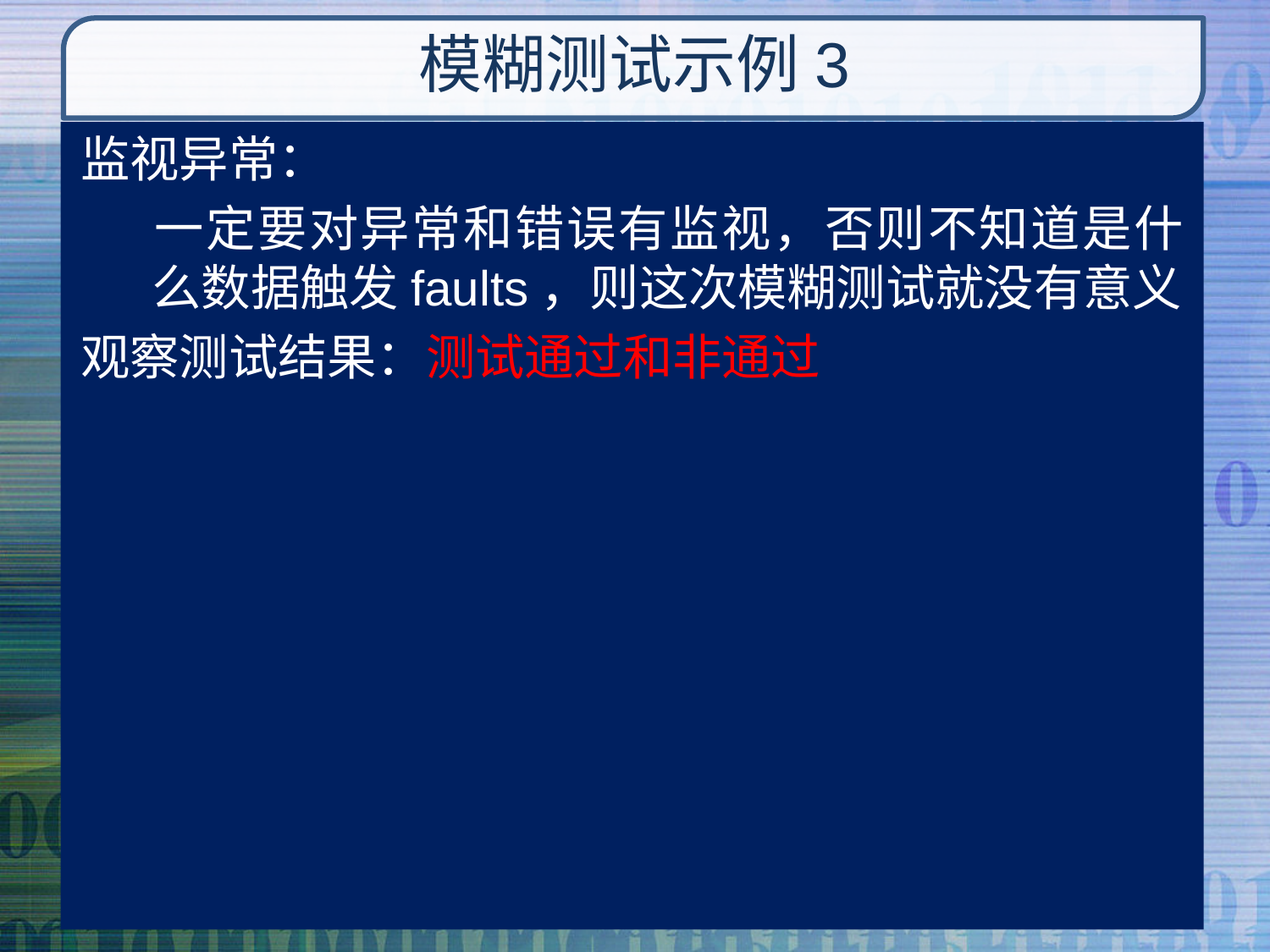

# 模糊测试示例3
监视异常：
	一定要对异常和错误有监视，否则不知道是什么数据触发faults，则这次模糊测试就没有意义
观察测试结果：测试通过和非通过